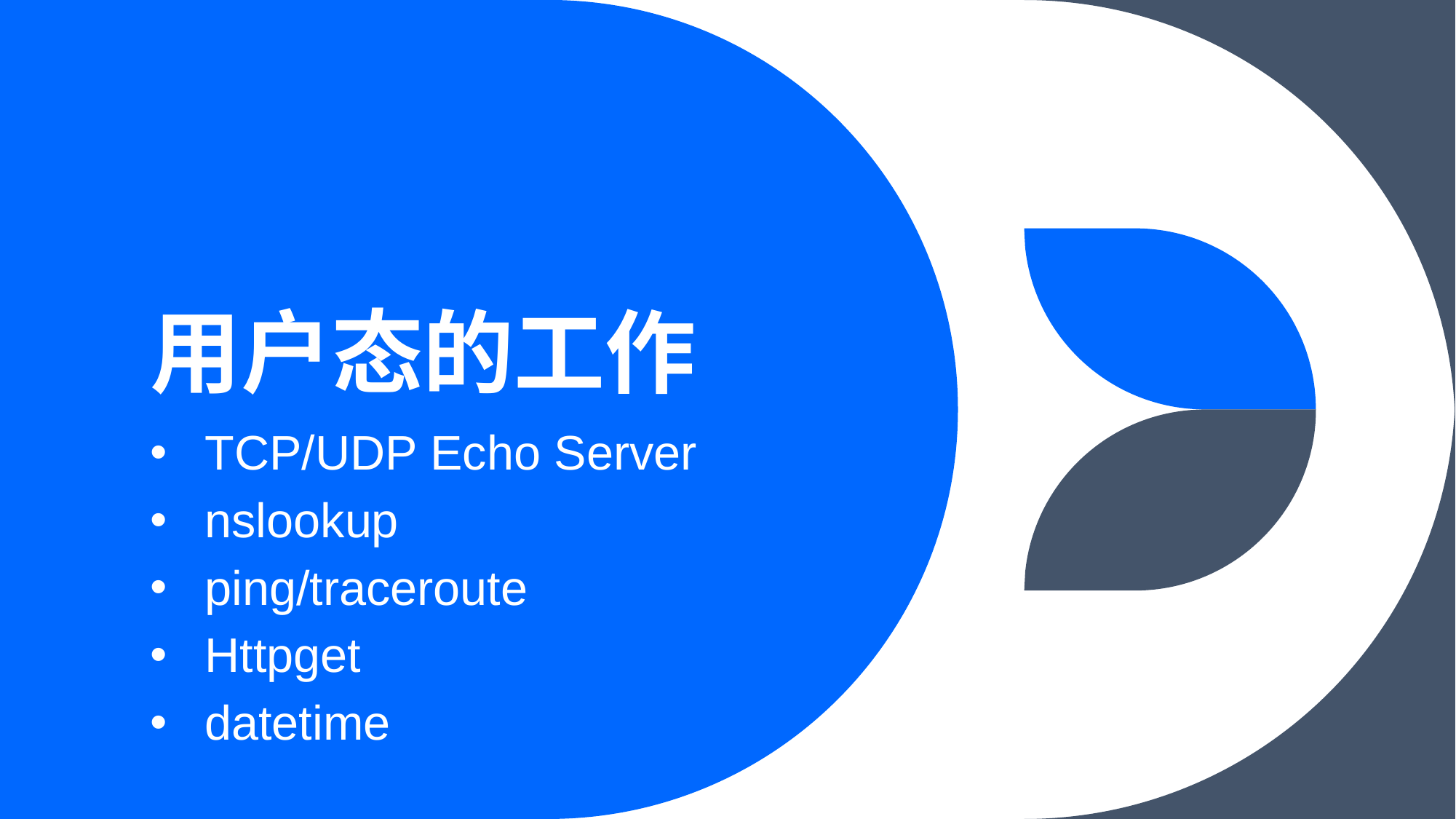

# 用户态的工作
TCP/UDP Echo Server
nslookup
ping/traceroute
Httpget
datetime